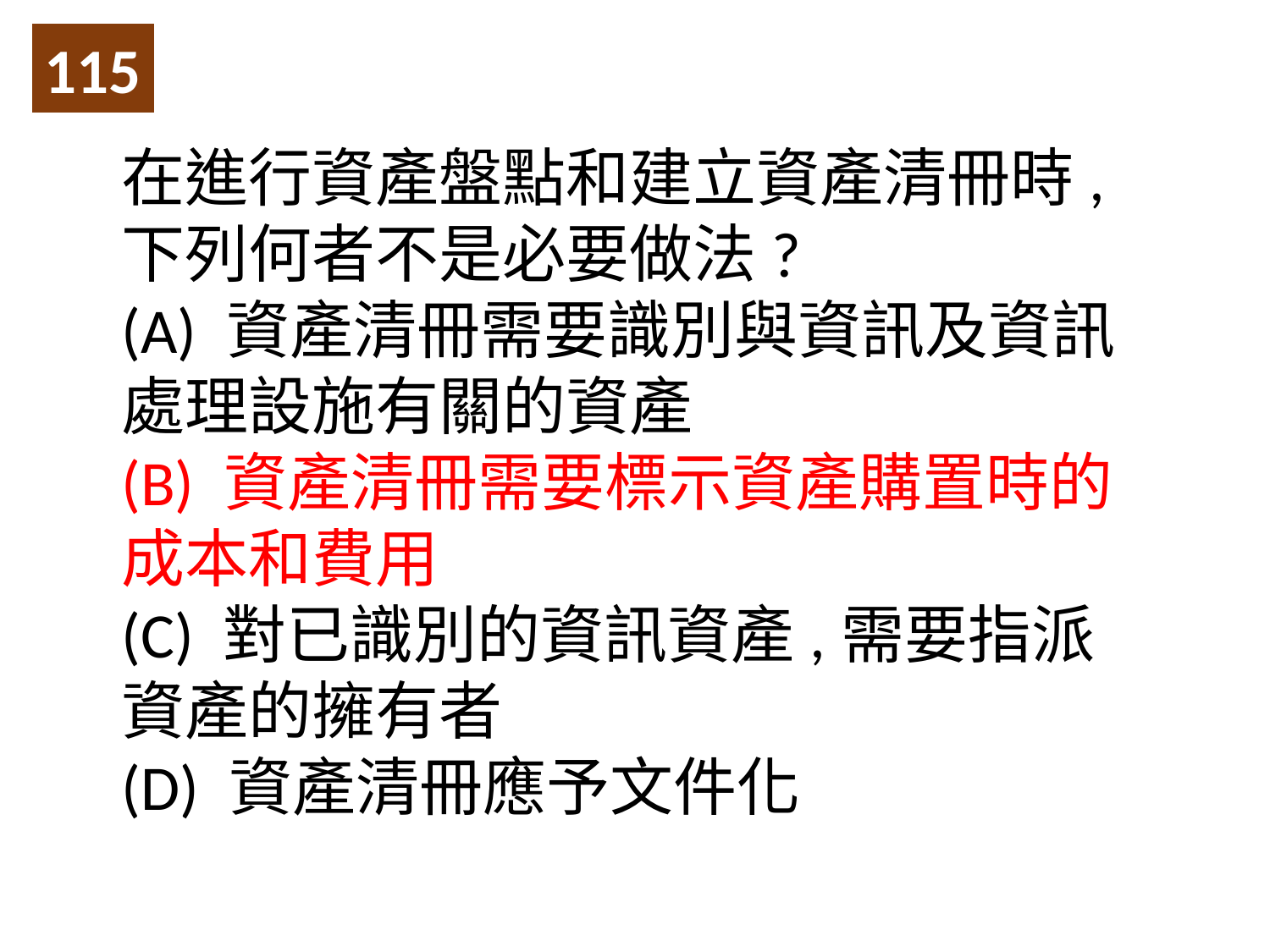

115
在進行資產盤點和建立資產清冊時,下列何者不是必要做法?
(A) 資產清冊需要識別與資訊及資訊處理設施有關的資產
(B) 資產清冊需要標示資產購置時的成本和費用
(C) 對已識別的資訊資產,需要指派資產的擁有者
(D) 資產清冊應予文件化